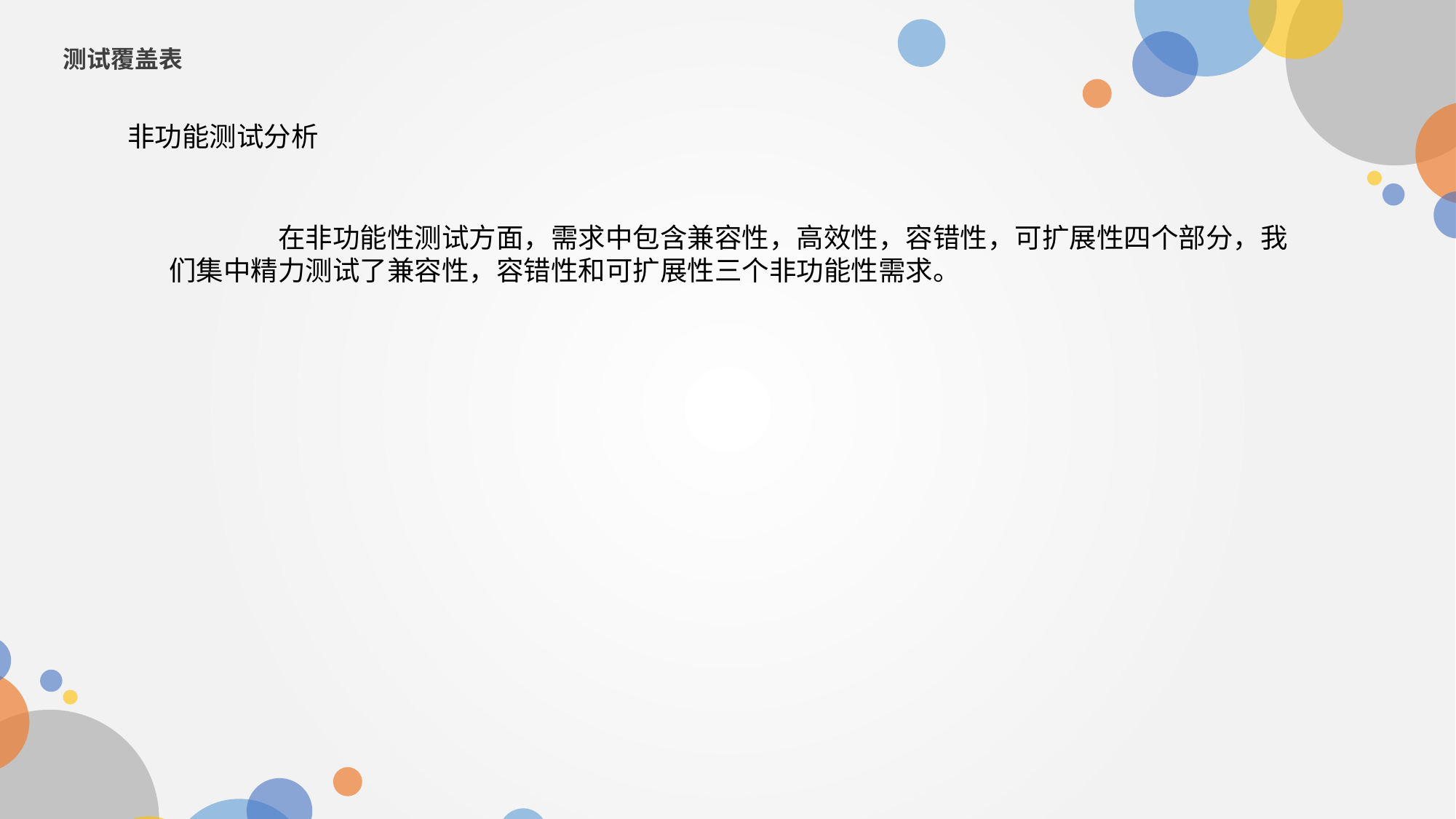

测试覆盖表

非功能测试分析
	在非功能性测试方面，需求中包含兼容性，高效性，容错性，可扩展性四个部分，我们集中精力测试了兼容性，容错性和可扩展性三个非功能性需求。